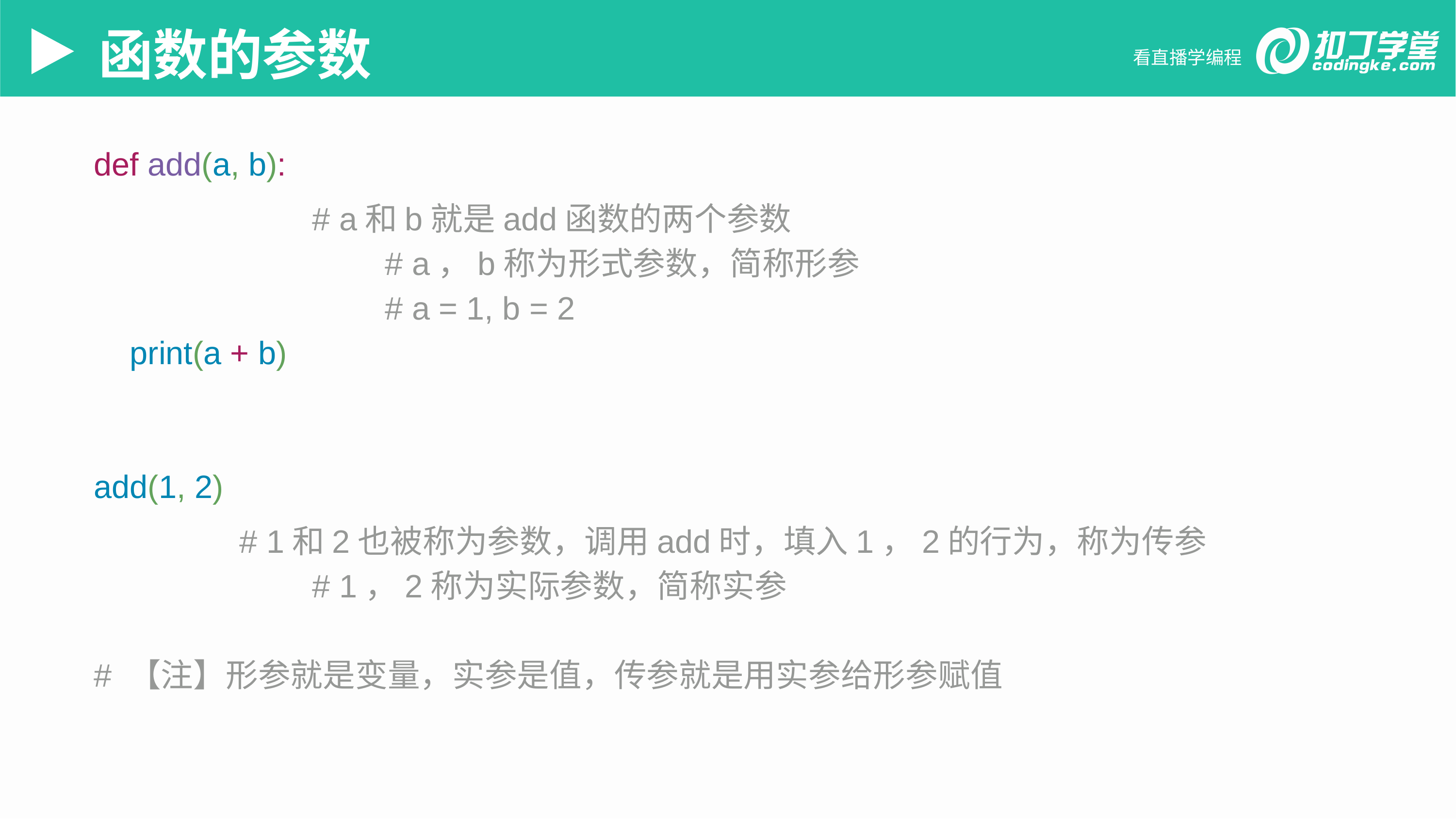

函数的参数
def add(a, b):
			# a和b就是add函数的两个参数
                        		# a，b称为形式参数，简称形参
                        		# a = 1, b = 2
    print(a + b)
add(1, 2)
		# 1和2也被称为参数，调用add时，填入1，2的行为，称为传参
                       	# 1，2称为实际参数，简称实参
# 【注】形参就是变量，实参是值，传参就是用实参给形参赋值